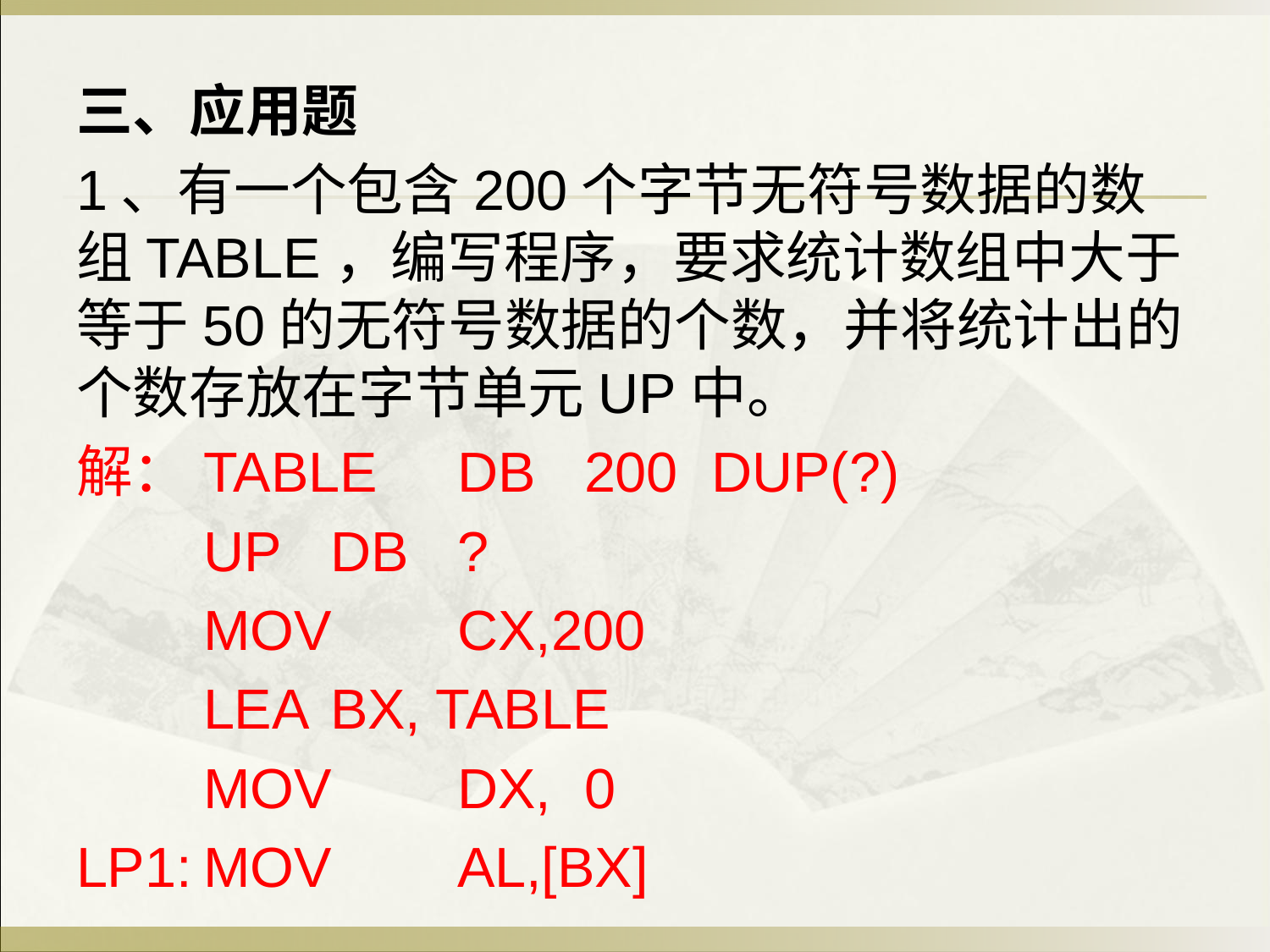

三、应用题
1、有一个包含200个字节无符号数据的数组TABLE，编写程序，要求统计数组中大于等于50的无符号数据的个数，并将统计出的个数存放在字节单元UP中。
解：	TABLE	DB	200	DUP(?)
	UP	DB	?
	MOV	CX,200
	LEA	BX, TABLE
	MOV	DX,	0
LP1:	MOV	AL,[BX]